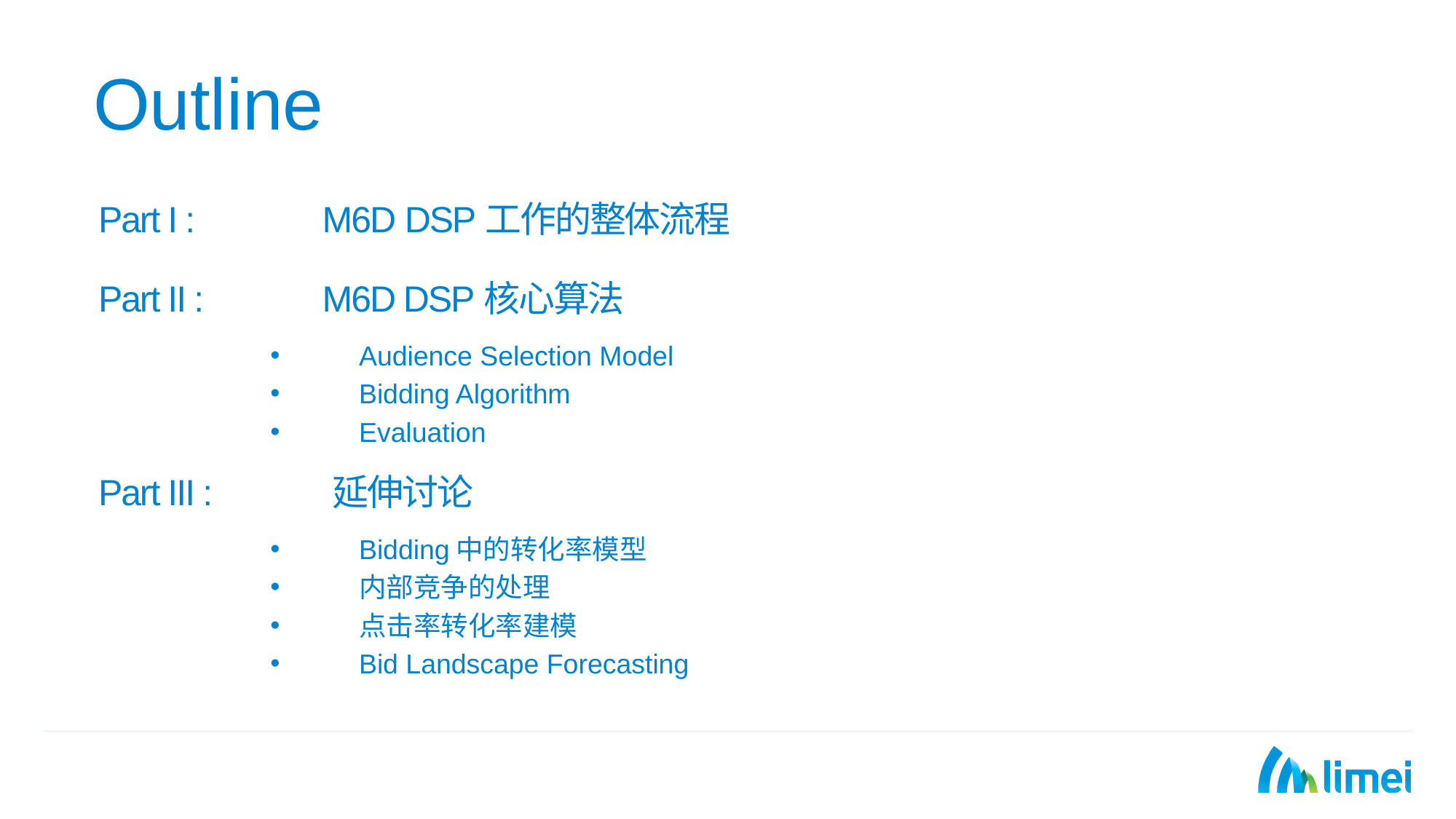

# Outline
Part I : 	   M6D DSP工作的整体流程
Part II :	   M6D DSP核心算法
Audience Selection Model
Bidding Algorithm
Evaluation
Part III :	   延伸讨论
Bidding中的转化率模型
内部竞争的处理
点击率转化率建模
Bid Landscape Forecasting